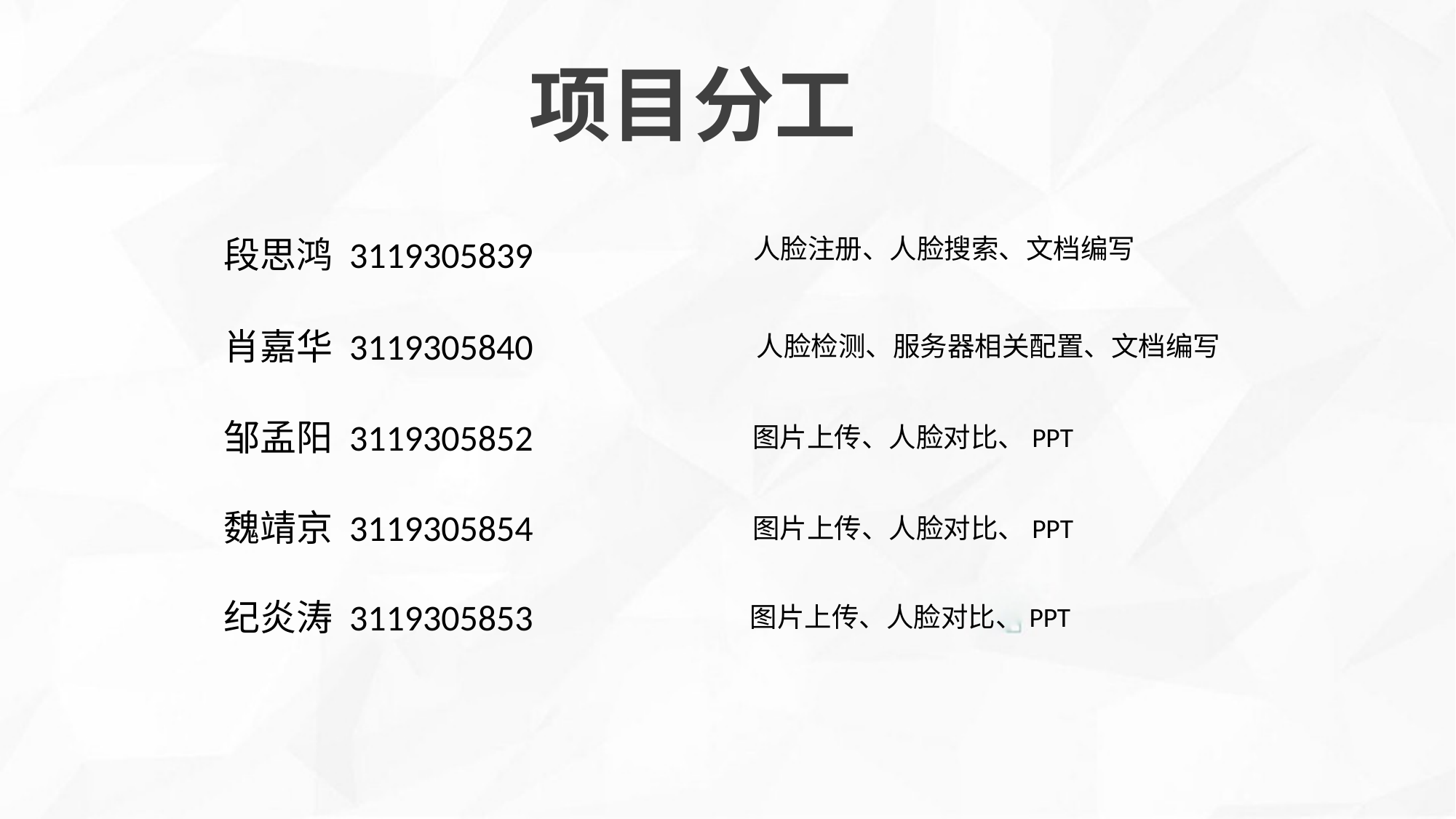

项目分工
段思鸿 3119305839
人脸注册、人脸搜索、文档编写
肖嘉华 3119305840
人脸检测、服务器相关配置、文档编写
邹孟阳 3119305852
图片上传、人脸对比、PPT
魏靖京 3119305854
图片上传、人脸对比、PPT
纪炎涛 3119305853
图片上传、人脸对比、PPT